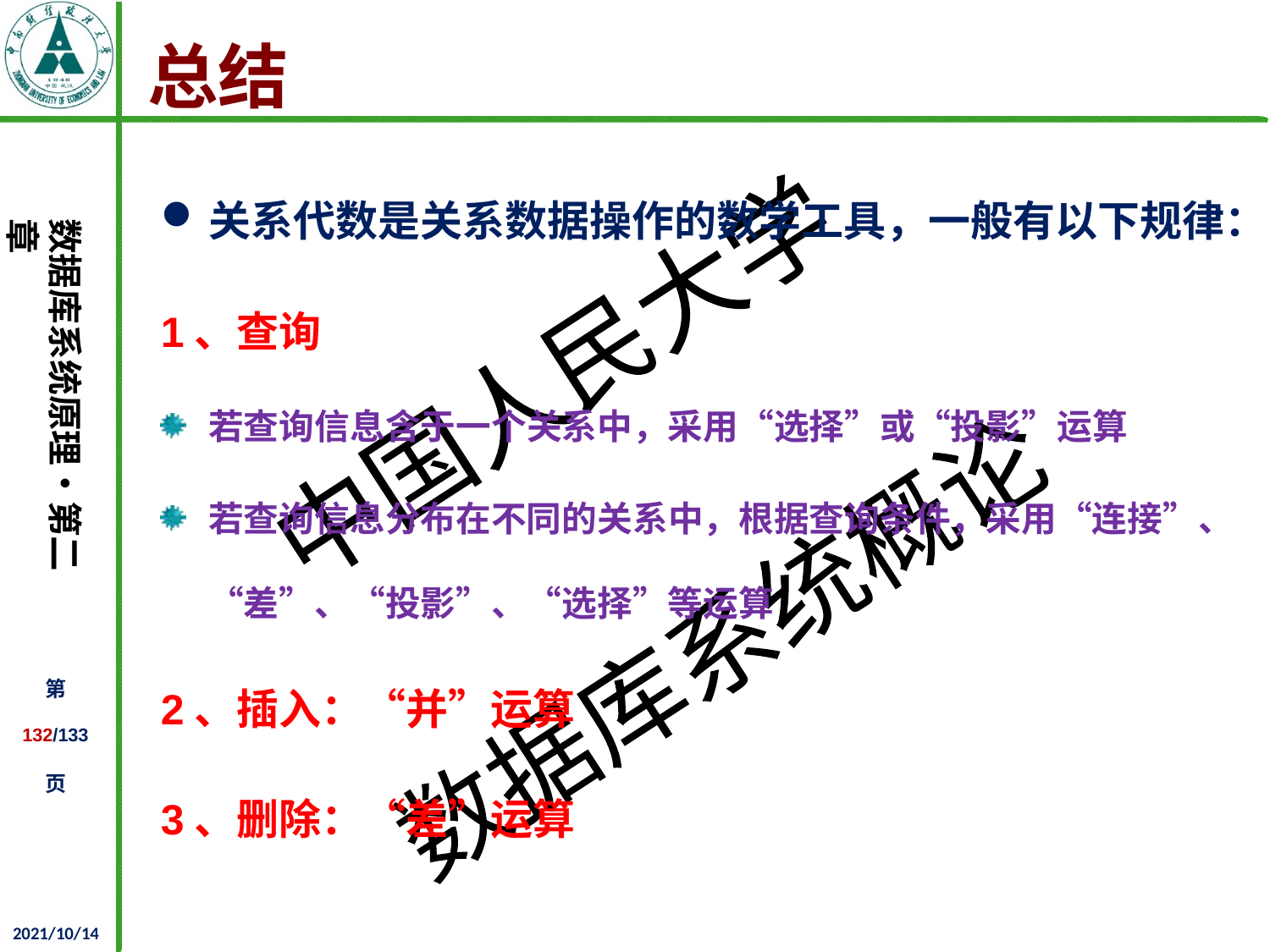

# 总结
关系代数是关系数据操作的数学工具，一般有以下规律：
1、查询
若查询信息含于一个关系中，采用“选择”或“投影”运算
若查询信息分布在不同的关系中，根据查询条件，采用“连接”、“差”、“投影”、“选择”等运算
2、插入：“并”运算
3、删除：“差”运算

2021/10/14